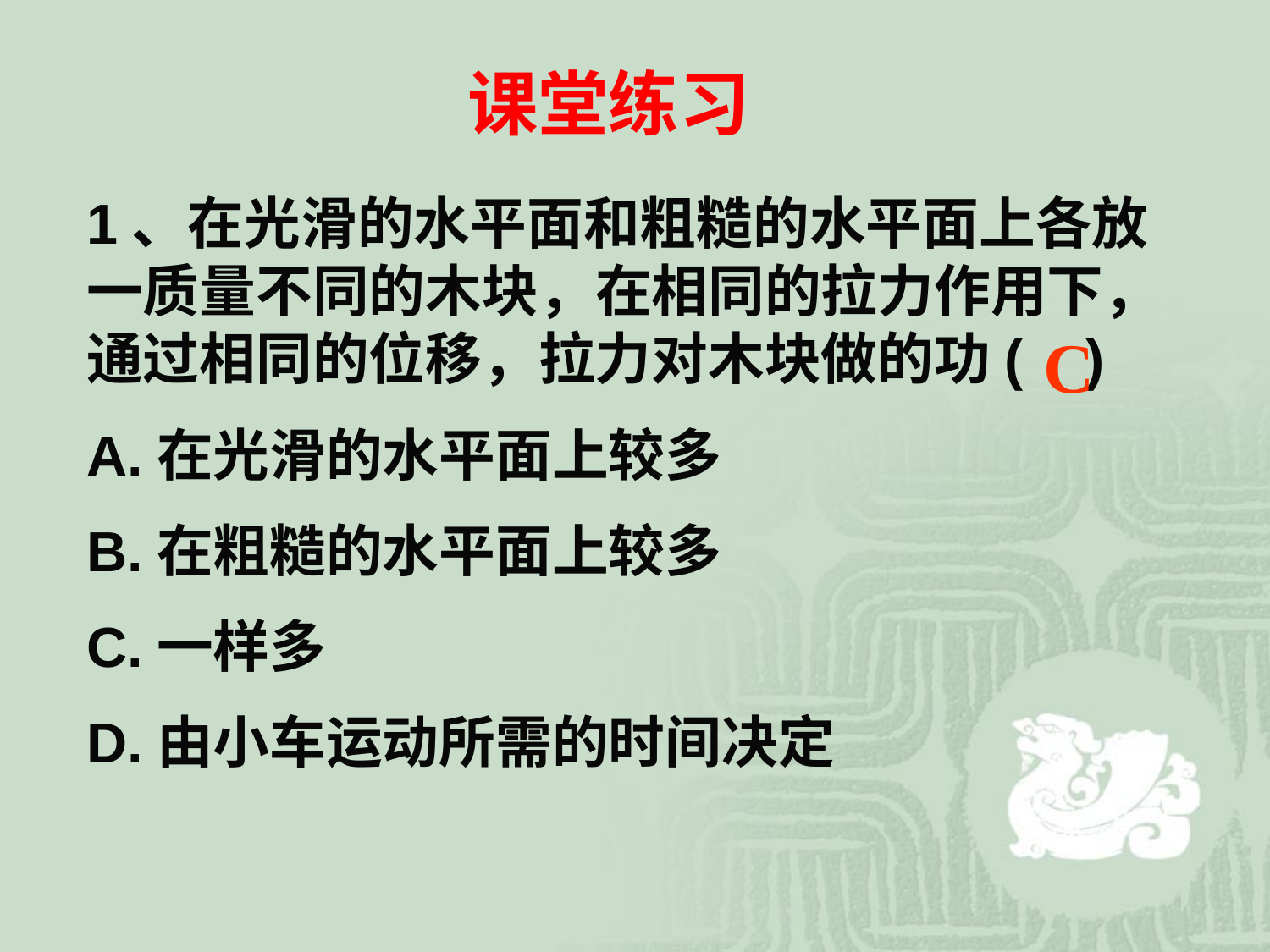

课堂练习
1、在光滑的水平面和粗糙的水平面上各放一质量不同的木块，在相同的拉力作用下，通过相同的位移，拉力对木块做的功(    )
A.在光滑的水平面上较多
B.在粗糙的水平面上较多
C.一样多
D.由小车运动所需的时间决定
C